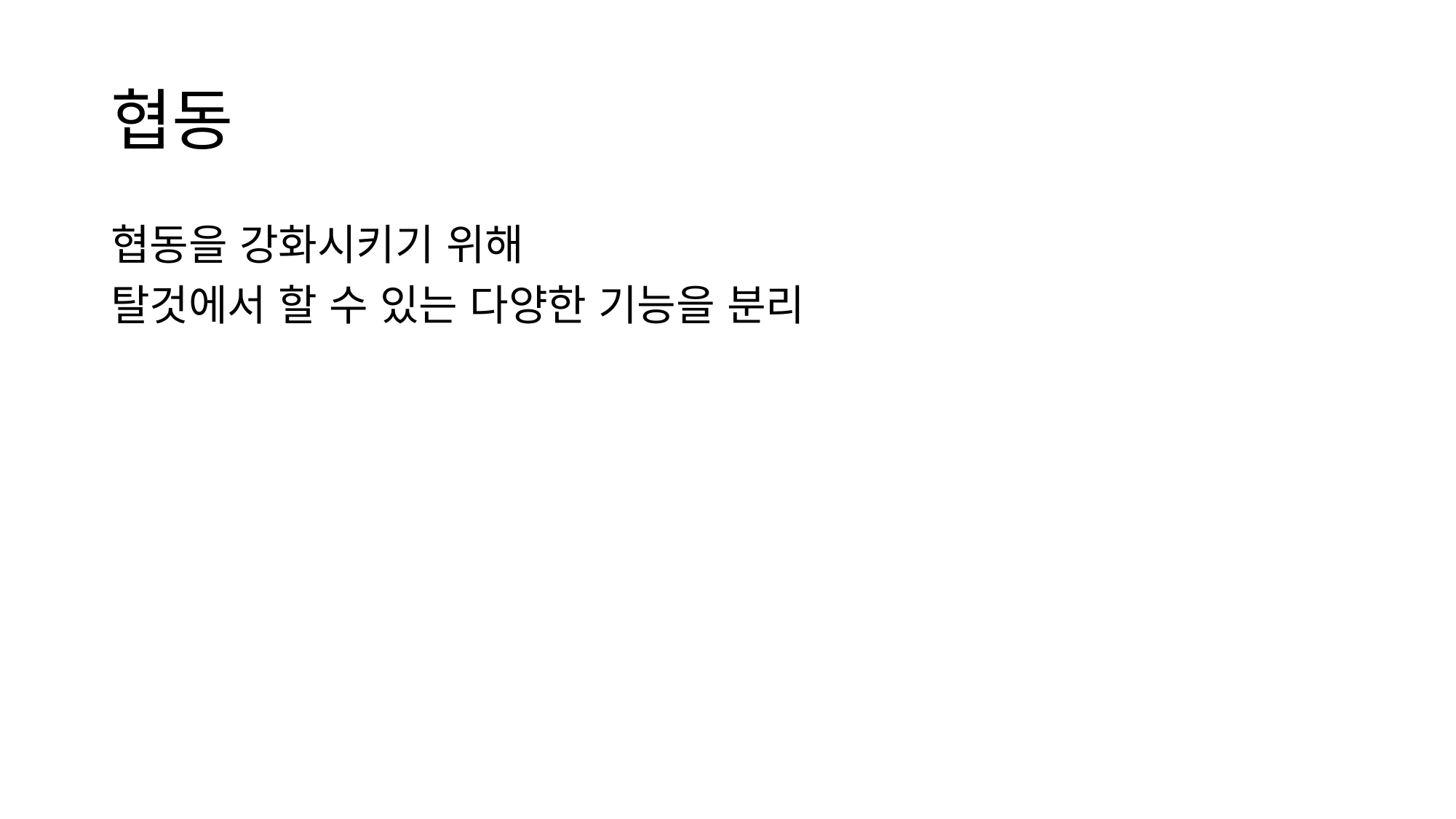

# 협동
협동을 강화시키기 위해
탈것에서 할 수 있는 다양한 기능을 분리